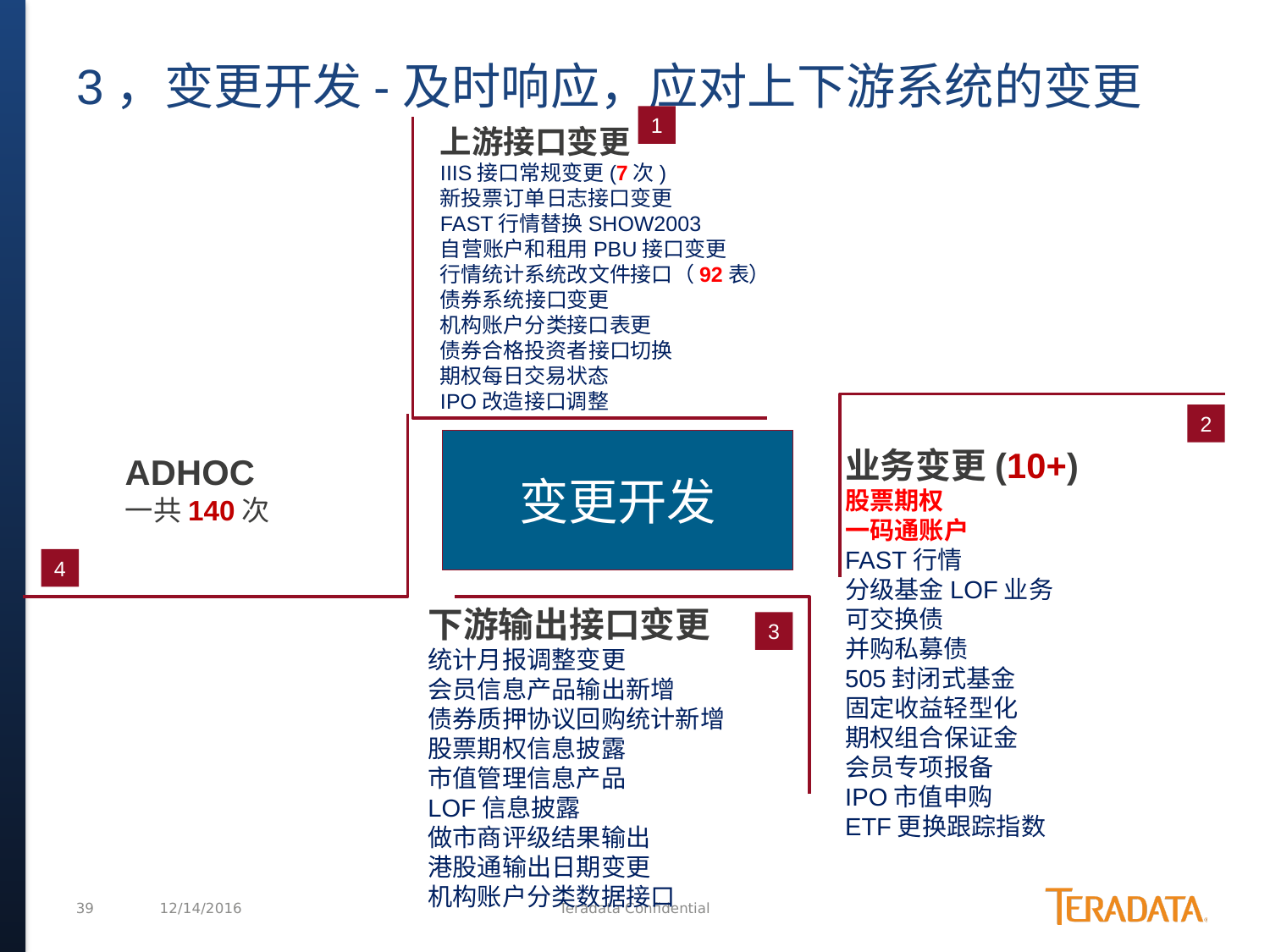

# 3，变更开发-及时响应，应对上下游系统的变更
1

上游接口变更
IIIS接口常规变更(7次)
新投票订单日志接口变更
FAST行情替换SHOW2003
自营账户和租用PBU接口变更
行情统计系统改文件接口（92表）
债券系统接口变更
机构账户分类接口表更
债券合格投资者接口切换
期权每日交易状态
IPO改造接口调整

2
变更开发
业务变更(10+)
股票期权
一码通账户
FAST行情
分级基金LOF业务
可交换债
并购私募债
505封闭式基金
固定收益轻型化
期权组合保证金
会员专项报备
IPO市值申购
ETF更换跟踪指数
ADHOC
一共140次

4

下游输出接口变更
统计月报调整变更
会员信息产品输出新增
债券质押协议回购统计新增
股票期权信息披露
市值管理信息产品
LOF信息披露
做市商评级结果输出
港股通输出日期变更
机构账户分类数据接口
3